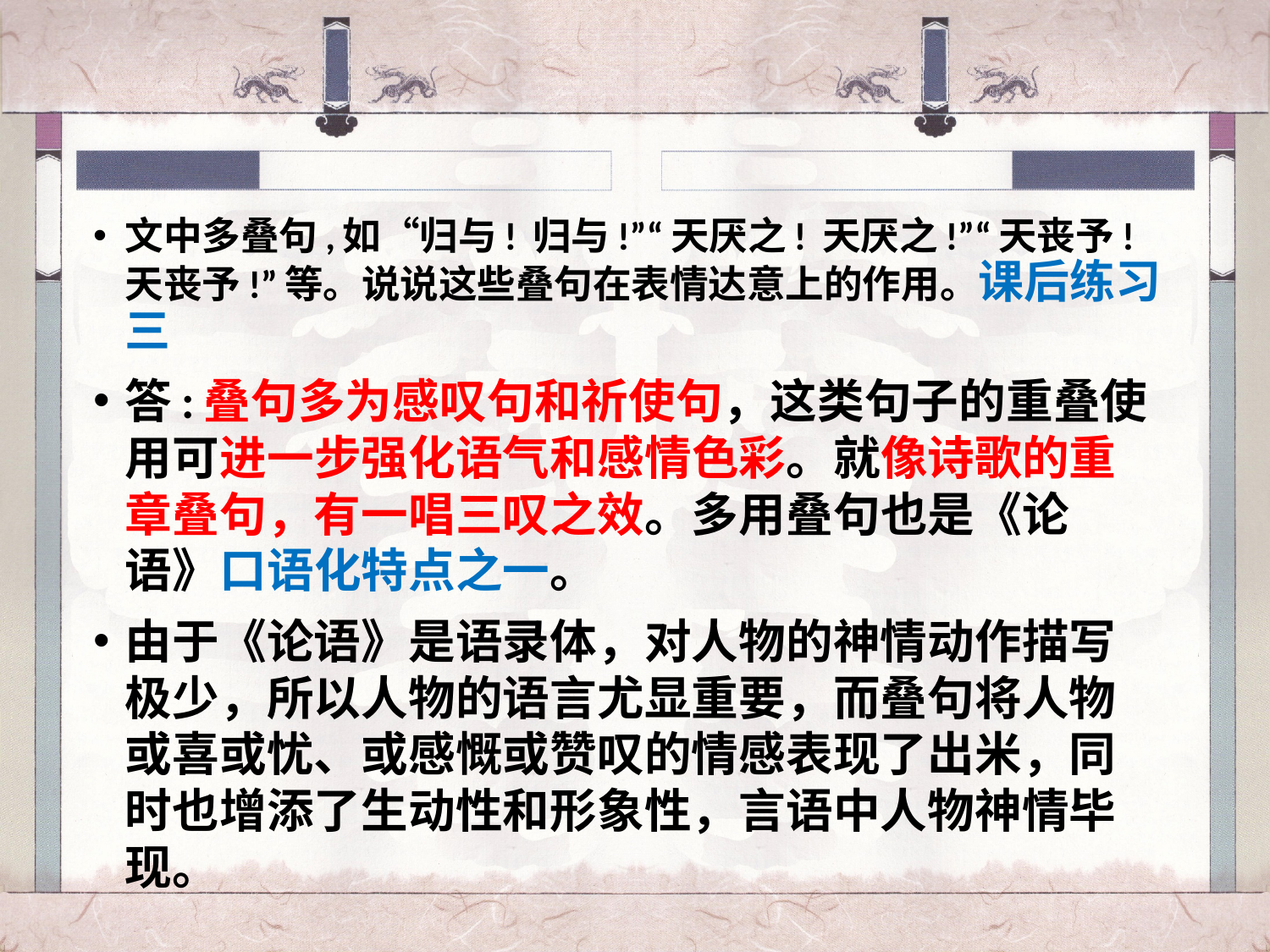

文中多叠句,如“归与! 归与!”“天厌之! 天厌之!”“天丧予! 天丧予!”等。说说这些叠句在表情达意上的作用。课后练习三
答:叠句多为感叹句和祈使句，这类句子的重叠使用可进一步强化语气和感情色彩。就像诗歌的重章叠句，有一唱三叹之效。多用叠句也是《论语》口语化特点之一。
由于《论语》是语录体，对人物的神情动作描写极少，所以人物的语言尤显重要，而叠句将人物或喜或忧、或感慨或赞叹的情感表现了出米，同时也增添了生动性和形象性，言语中人物神情毕现。